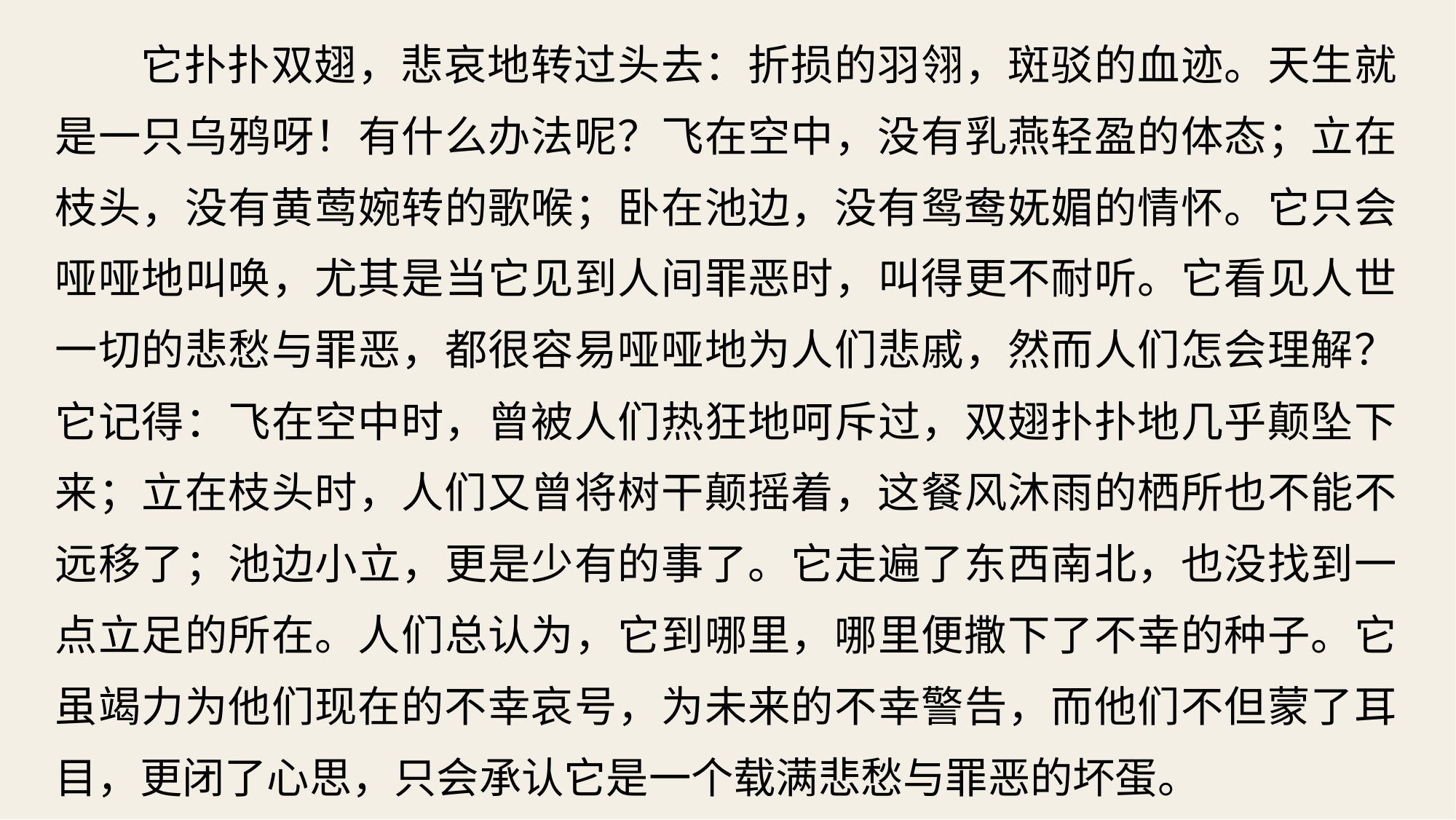

它扑扑双翅，悲哀地转过头去：折损的羽翎，斑驳的血迹。天生就是一只乌鸦呀！有什么办法呢？飞在空中，没有乳燕轻盈的体态；立在枝头，没有黄莺婉转的歌喉；卧在池边，没有鸳鸯妩媚的情怀。它只会哑哑地叫唤，尤其是当它见到人间罪恶时，叫得更不耐听。它看见人世一切的悲愁与罪恶，都很容易哑哑地为人们悲戚，然而人们怎会理解？它记得：飞在空中时，曾被人们热狂地呵斥过，双翅扑扑地几乎颠坠下来；立在枝头时，人们又曾将树干颠摇着，这餐风沐雨的栖所也不能不远移了；池边小立，更是少有的事了。它走遍了东西南北，也没找到一点立足的所在。人们总认为，它到哪里，哪里便撒下了不幸的种子。它虽竭力为他们现在的不幸哀号，为未来的不幸警告，而他们不但蒙了耳目，更闭了心思，只会承认它是一个载满悲愁与罪恶的坏蛋。